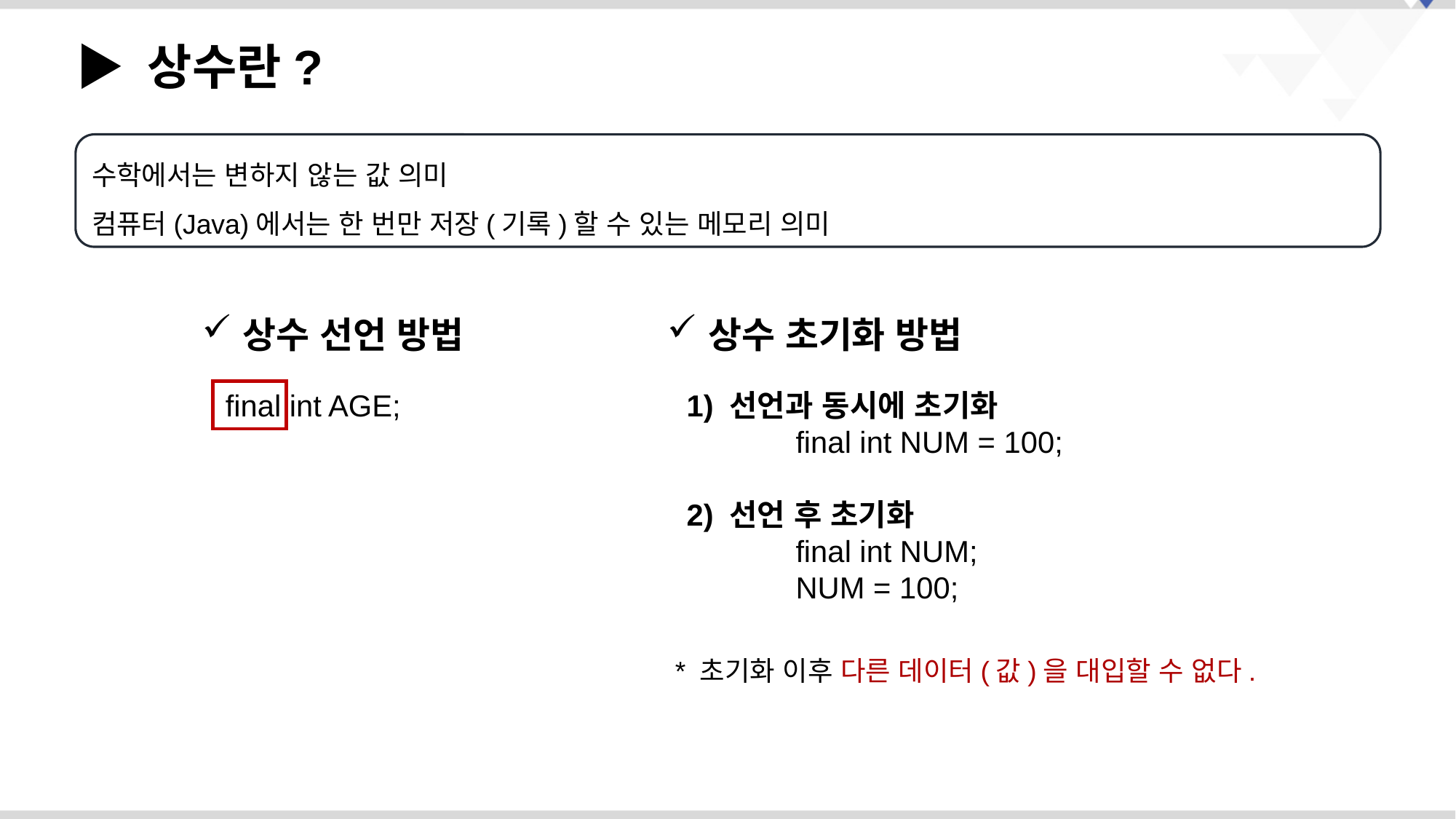

▶ 상수란?
수학에서는 변하지 않는 값 의미
컴퓨터(Java)에서는 한 번만 저장(기록)할 수 있는 메모리 의미
상수 선언 방법
상수 초기화 방법
final int AGE;

1) 선언과 동시에 초기화
	final int NUM = 100;

2) 선언 후 초기화
	final int NUM;
	NUM = 100;
* 초기화 이후 다른 데이터(값)을 대입할 수 없다.